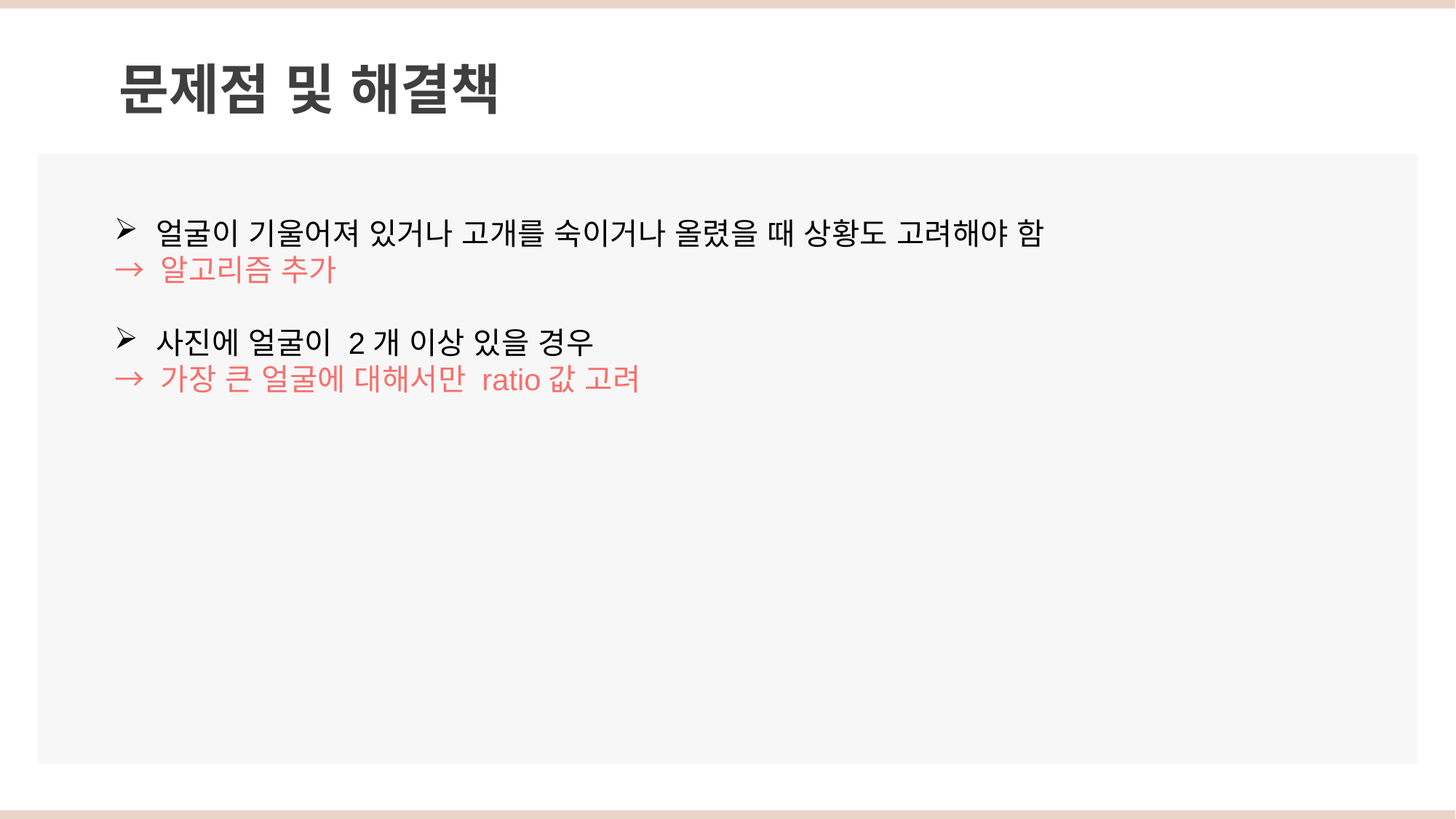

문제점 및 해결책

 얼굴이 기울어져 있거나 고개를 숙이거나 올렸을 때 상황도 고려해야 함
→ 알고리즘 추가

 사진에 얼굴이 2개 이상 있을 경우
→ 가장 큰 얼굴에 대해서만 ratio값 고려